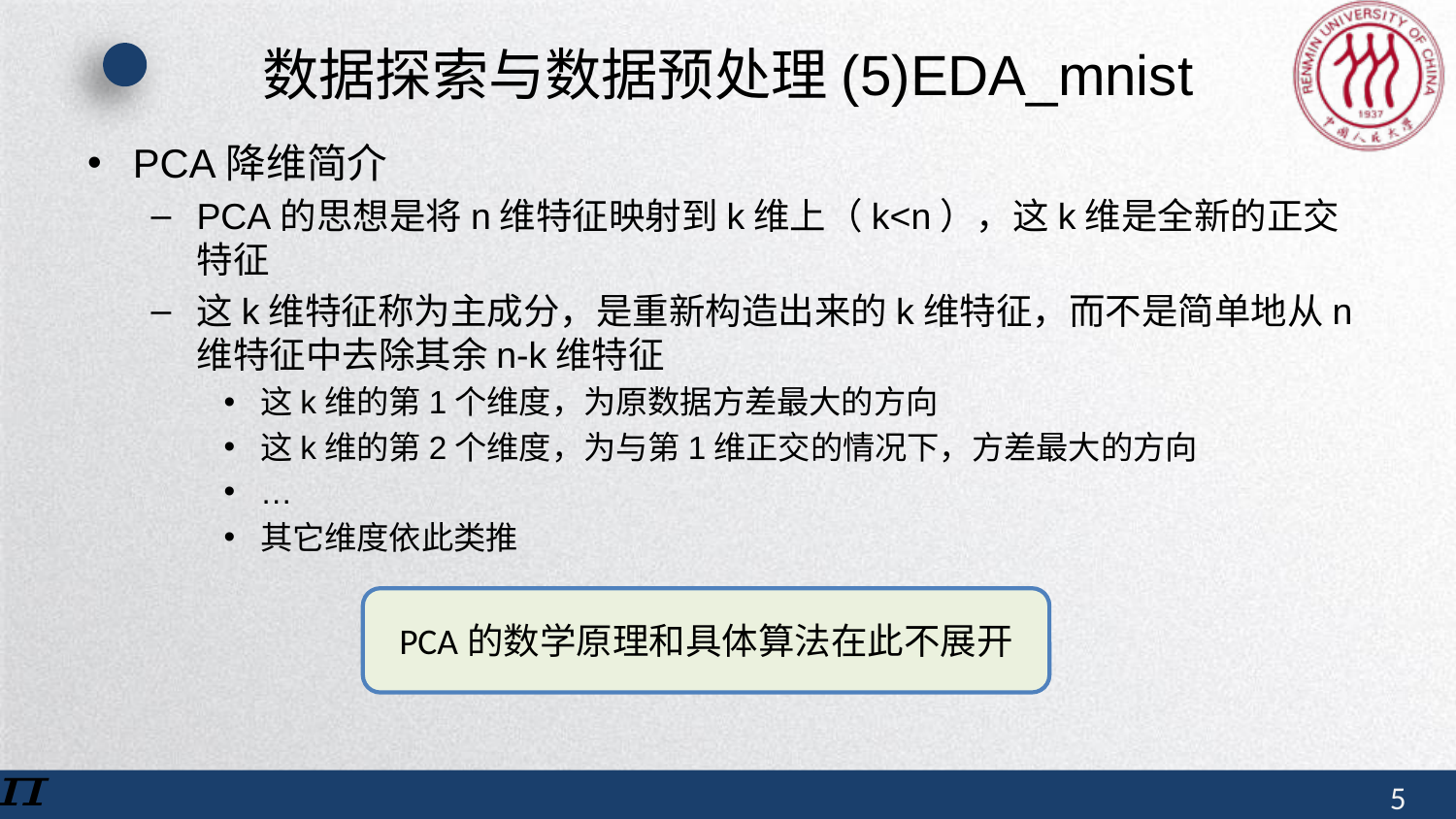

# 数据探索与数据预处理(5)EDA_mnist
PCA降维简介
PCA的思想是将n维特征映射到k维上（k<n），这k维是全新的正交特征
这k维特征称为主成分，是重新构造出来的k维特征，而不是简单地从n维特征中去除其余n-k维特征
这k维的第1个维度，为原数据方差最大的方向
这k维的第2个维度，为与第1维正交的情况下，方差最大的方向
…
其它维度依此类推
PCA的数学原理和具体算法在此不展开